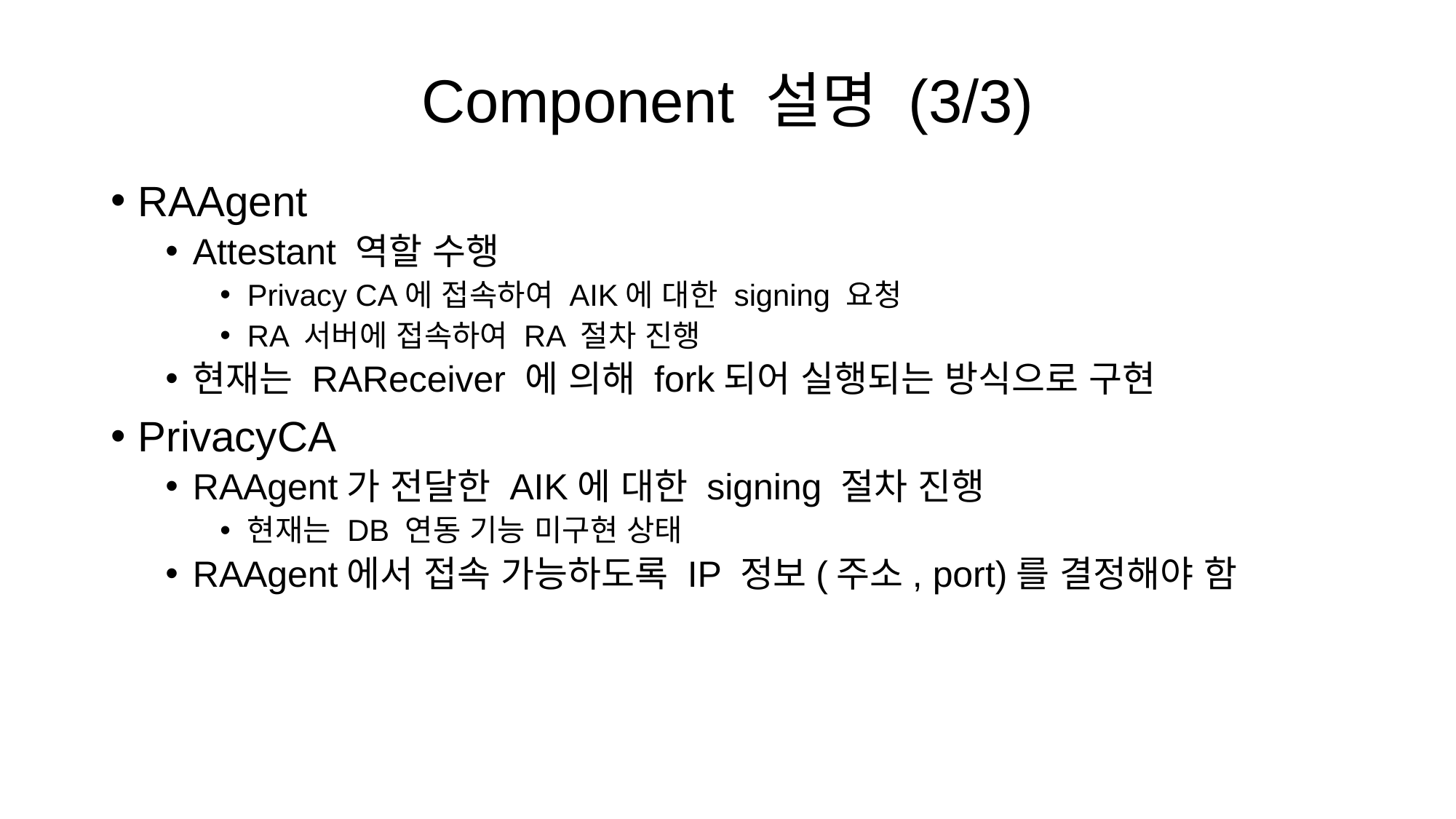

Component 설명 (3/3)
RAAgent
Attestant 역할 수행
Privacy CA에 접속하여 AIK에 대한 signing 요청
RA 서버에 접속하여 RA 절차 진행
현재는 RAReceiver 에 의해 fork되어 실행되는 방식으로 구현
PrivacyCA
RAAgent가 전달한 AIK에 대한 signing 절차 진행
현재는 DB 연동 기능 미구현 상태
RAAgent에서 접속 가능하도록 IP 정보(주소, port)를 결정해야 함